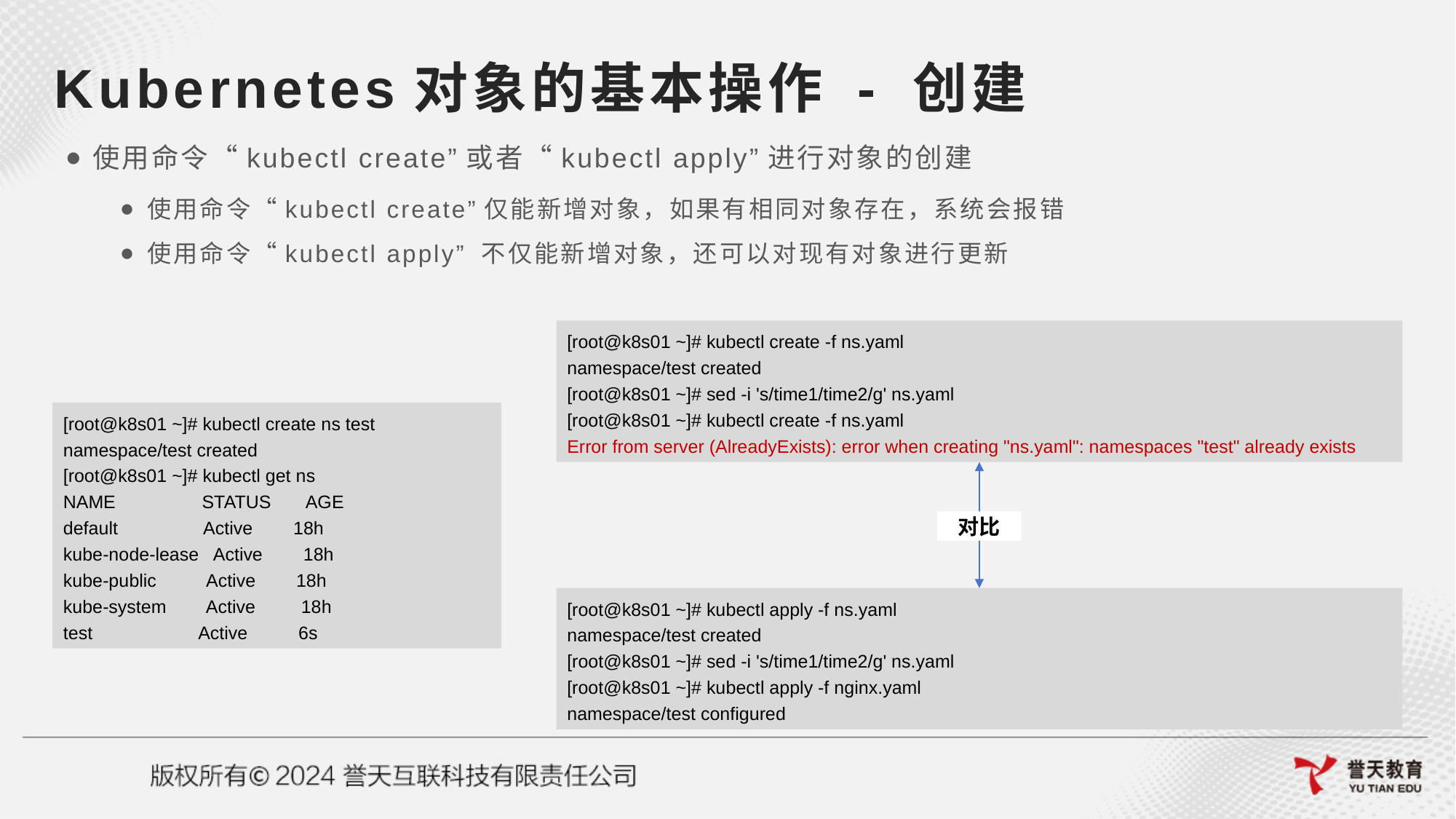

# Kubernetes对象的基本操作 - 创建
使用命令“kubectl create”或者“kubectl apply”进行对象的创建
使用命令“kubectl create”仅能新增对象，如果有相同对象存在，系统会报错
使用命令“kubectl apply” 不仅能新增对象，还可以对现有对象进行更新
[root@k8s01 ~]# kubectl create -f ns.yaml
namespace/test created
[root@k8s01 ~]# sed -i 's/time1/time2/g' ns.yaml
[root@k8s01 ~]# kubectl create -f ns.yaml
Error from server (AlreadyExists): error when creating "ns.yaml": namespaces "test" already exists
对比
[root@k8s01 ~]# kubectl apply -f ns.yaml
namespace/test created
[root@k8s01 ~]# sed -i 's/time1/time2/g' ns.yaml
[root@k8s01 ~]# kubectl apply -f nginx.yaml
namespace/test configured
[root@k8s01 ~]# kubectl create ns test
namespace/test created
[root@k8s01 ~]# kubectl get ns
NAME                 STATUS       AGE
default                 Active        18h
kube-node-lease   Active        18h
kube-public          Active        18h
kube-system        Active         18h
test                     Active          6s